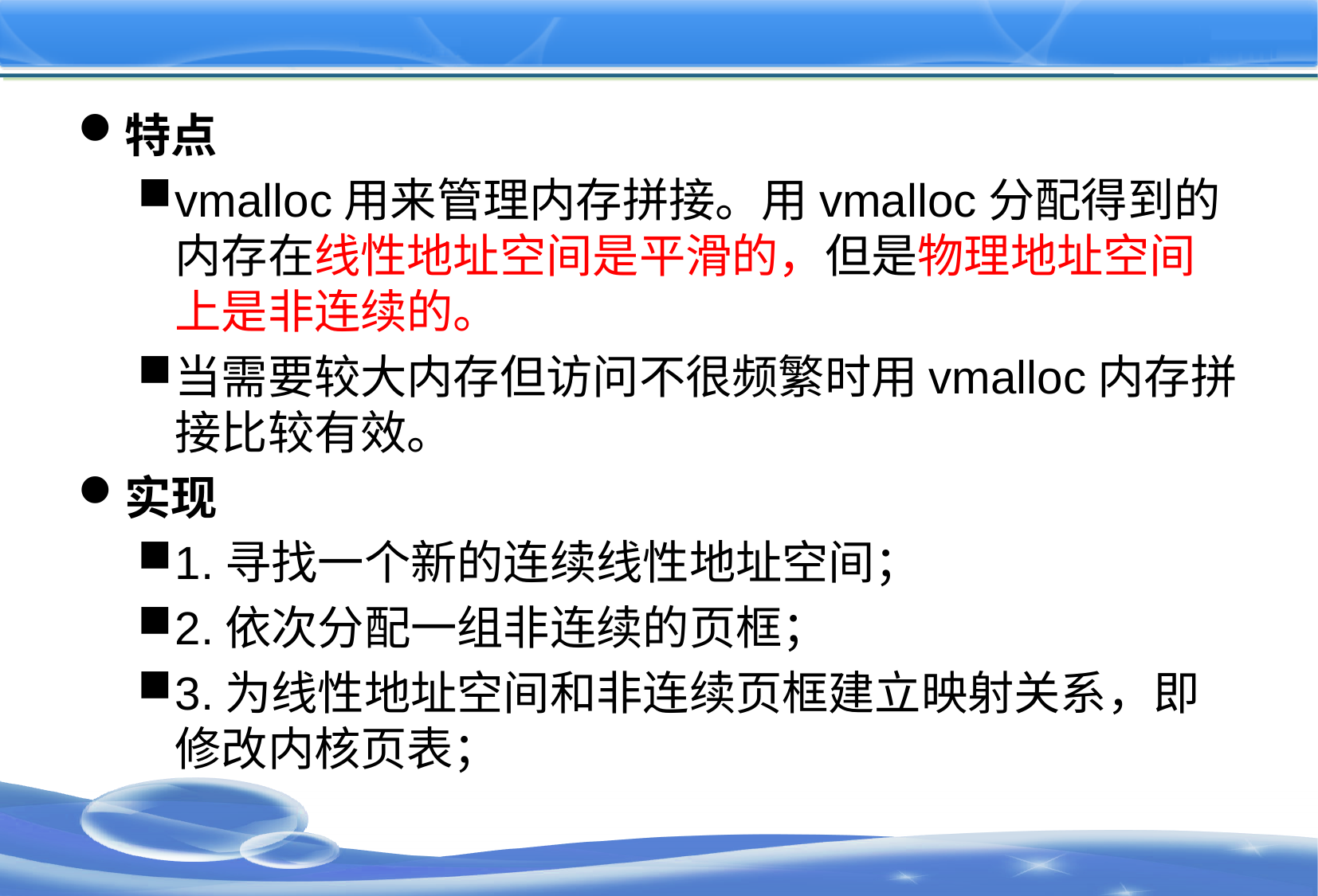

#
特点
vmalloc用来管理内存拼接。用vmalloc分配得到的内存在线性地址空间是平滑的，但是物理地址空间上是非连续的。
当需要较大内存但访问不很频繁时用vmalloc内存拼接比较有效。
实现
1.寻找一个新的连续线性地址空间；
2.依次分配一组非连续的页框；
3.为线性地址空间和非连续页框建立映射关系，即修改内核页表；